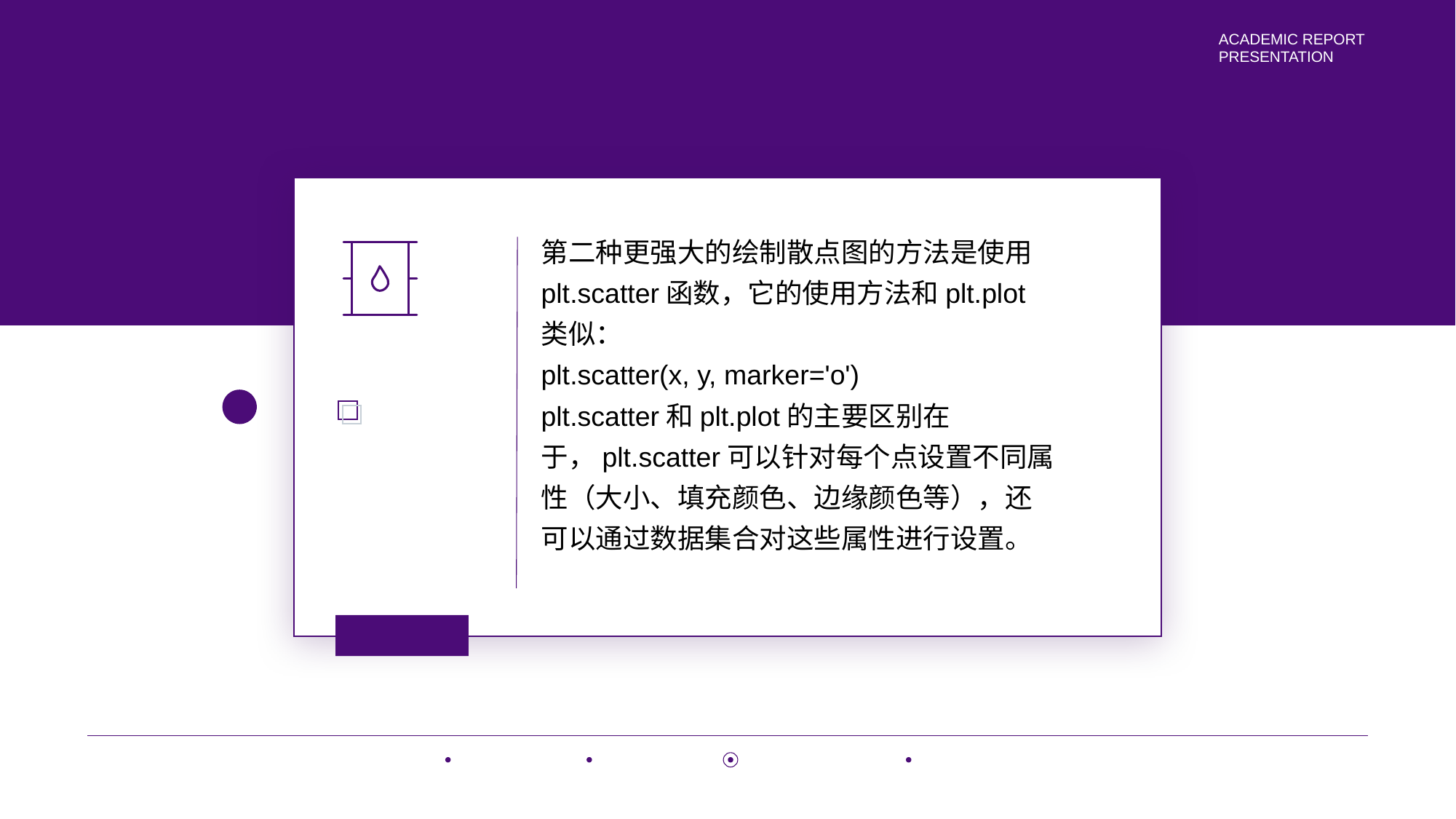

第二种更强大的绘制散点图的方法是使用plt.scatter函数，它的使用方法和plt.plot类似：
plt.scatter(x, y, marker='o')
plt.scatter和plt.plot的主要区别在于，plt.scatter可以针对每个点设置不同属性（大小、填充颜色、边缘颜色等），还可以通过数据集合对这些属性进行设置。